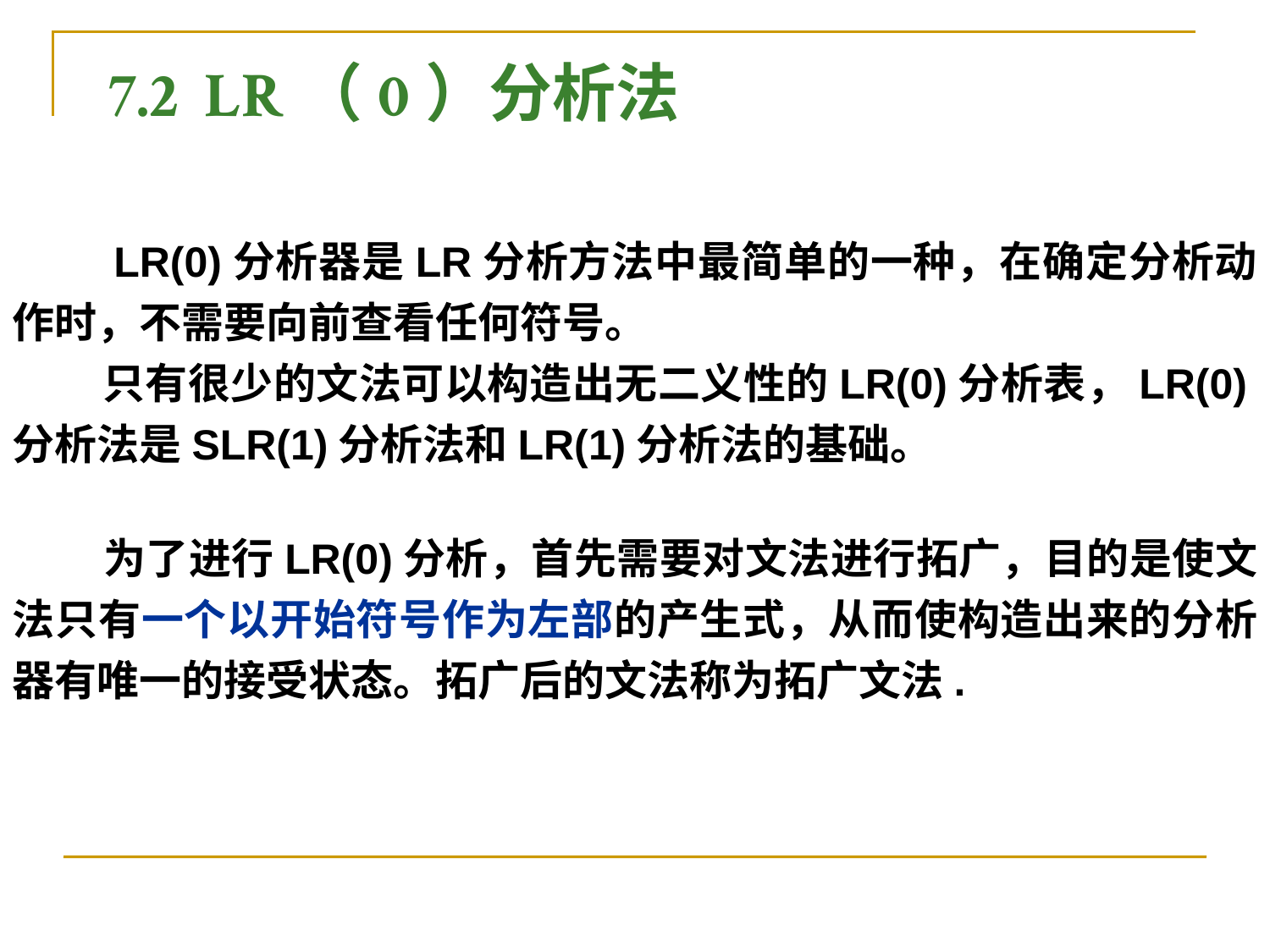

# 7.2  LR（0）分析法
        LR(0)分析器是LR分析方法中最简单的一种，在确定分析动作时，不需要向前查看任何符号。
        只有很少的文法可以构造出无二义性的LR(0)分析表，LR(0)分析法是SLR(1)分析法和LR(1)分析法的基础。
          为了进行LR(0)分析，首先需要对文法进行拓广，目的是使文法只有一个以开始符号作为左部的产生式，从而使构造出来的分析器有唯一的接受状态。拓广后的文法称为拓广文法.
40